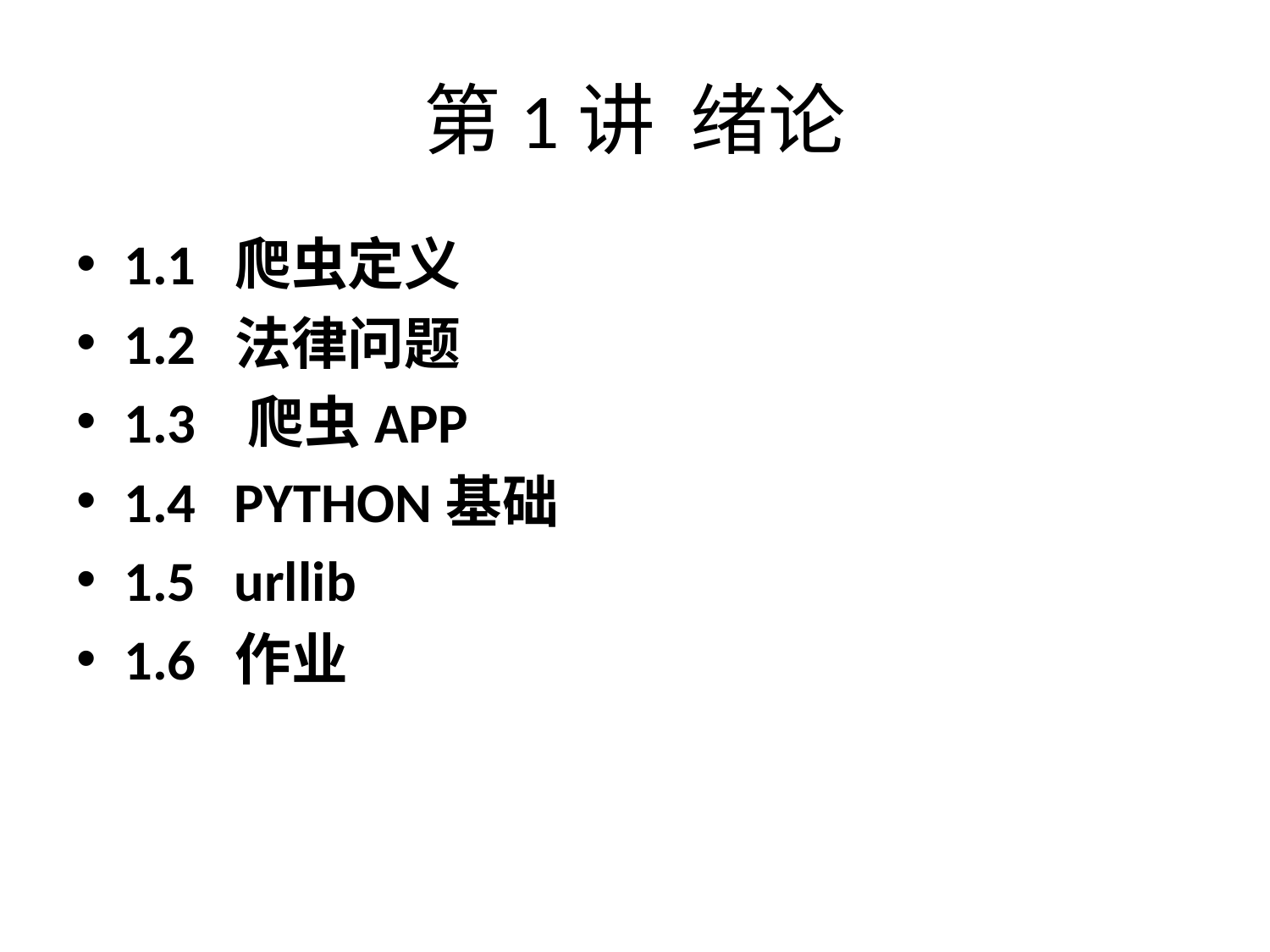

# 第1讲  绪论
1.1  爬虫定义
1.2  法律问题
1.3   爬虫APP
1.4   PYTHON基础
1.5   urllib
1.6  作业